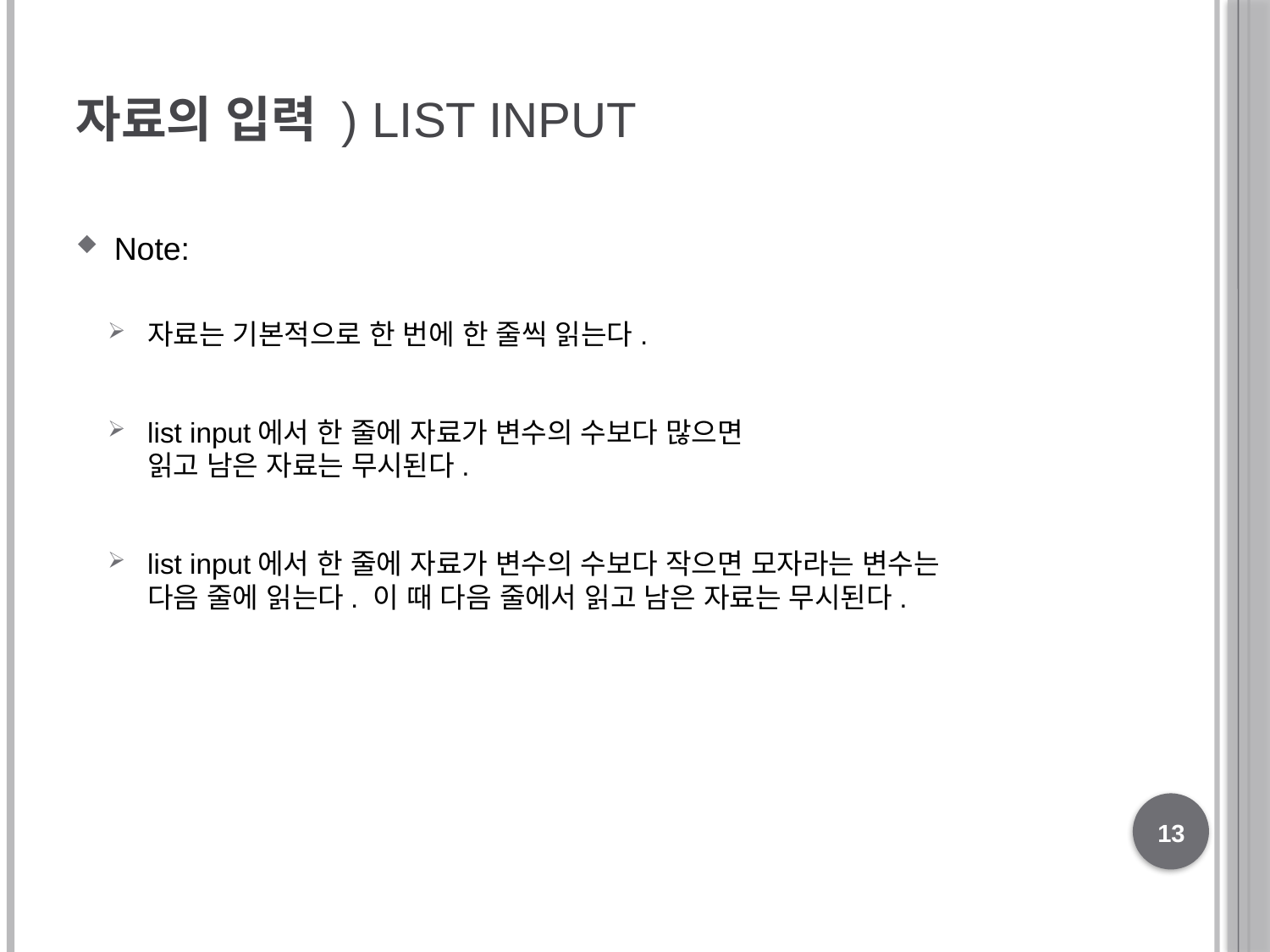

# 자료의 입력 ) list input
Note:

자료는 기본적으로 한 번에 한 줄씩 읽는다.

list input에서 한 줄에 자료가 변수의 수보다 많으면
읽고 남은 자료는 무시된다.

list input에서 한 줄에 자료가 변수의 수보다 작으면 모자라는 변수는
다음 줄에 읽는다. 이 때 다음 줄에서 읽고 남은 자료는 무시된다.
13